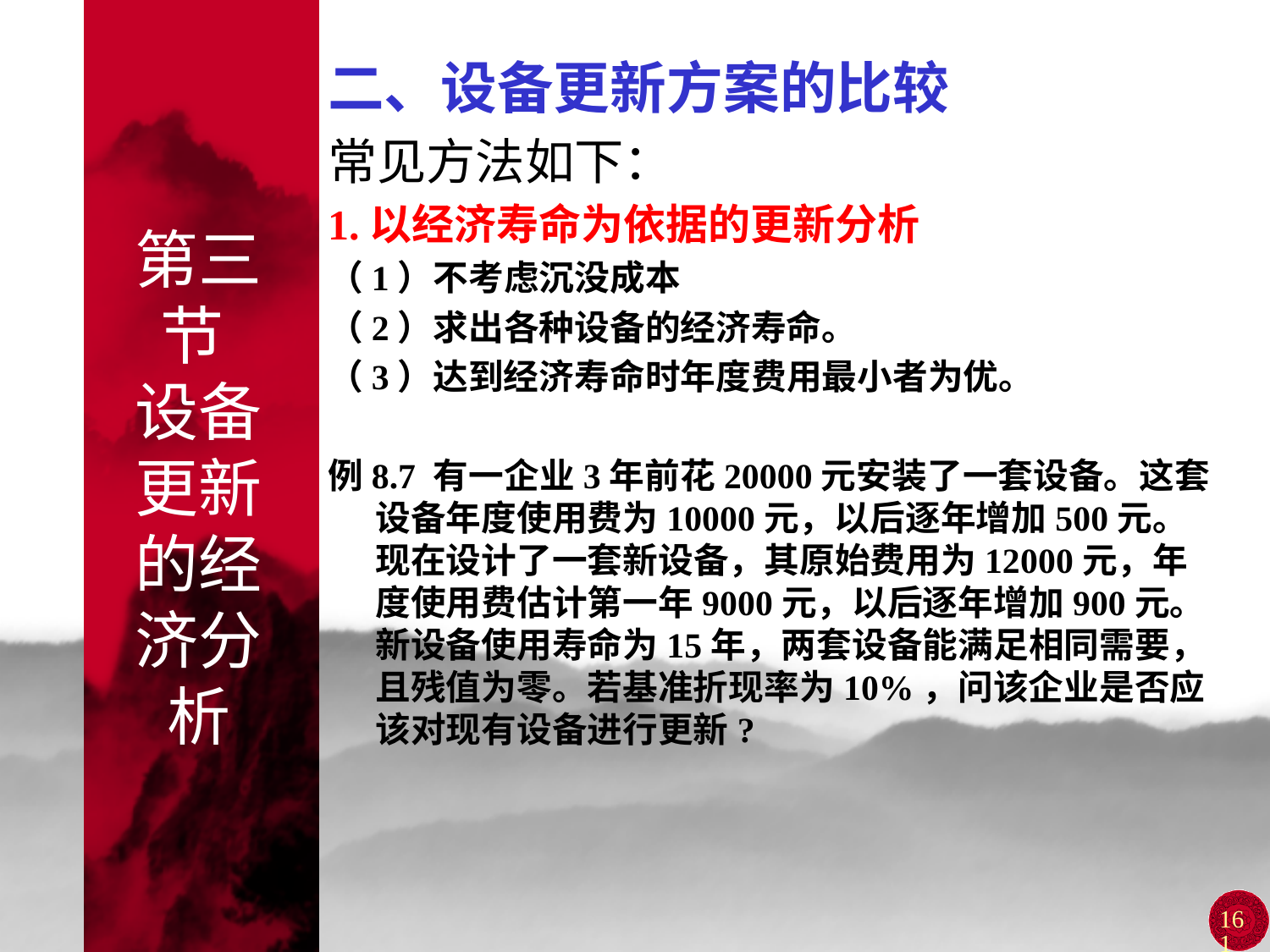

二、设备更新方案的比较
常见方法如下：
1.以经济寿命为依据的更新分析
（1）不考虑沉没成本
（2）求出各种设备的经济寿命。
（3）达到经济寿命时年度费用最小者为优。

例8.7 有一企业3年前花20000元安装了一套设备。这套设备年度使用费为10000元，以后逐年增加500元。现在设计了一套新设备，其原始费用为12000元，年度使用费估计第一年9000元，以后逐年增加900元。新设备使用寿命为15年，两套设备能满足相同需要，且残值为零。若基准折现率为10%，问该企业是否应该对现有设备进行更新?

# 第三节  设备更新的经济分析
161